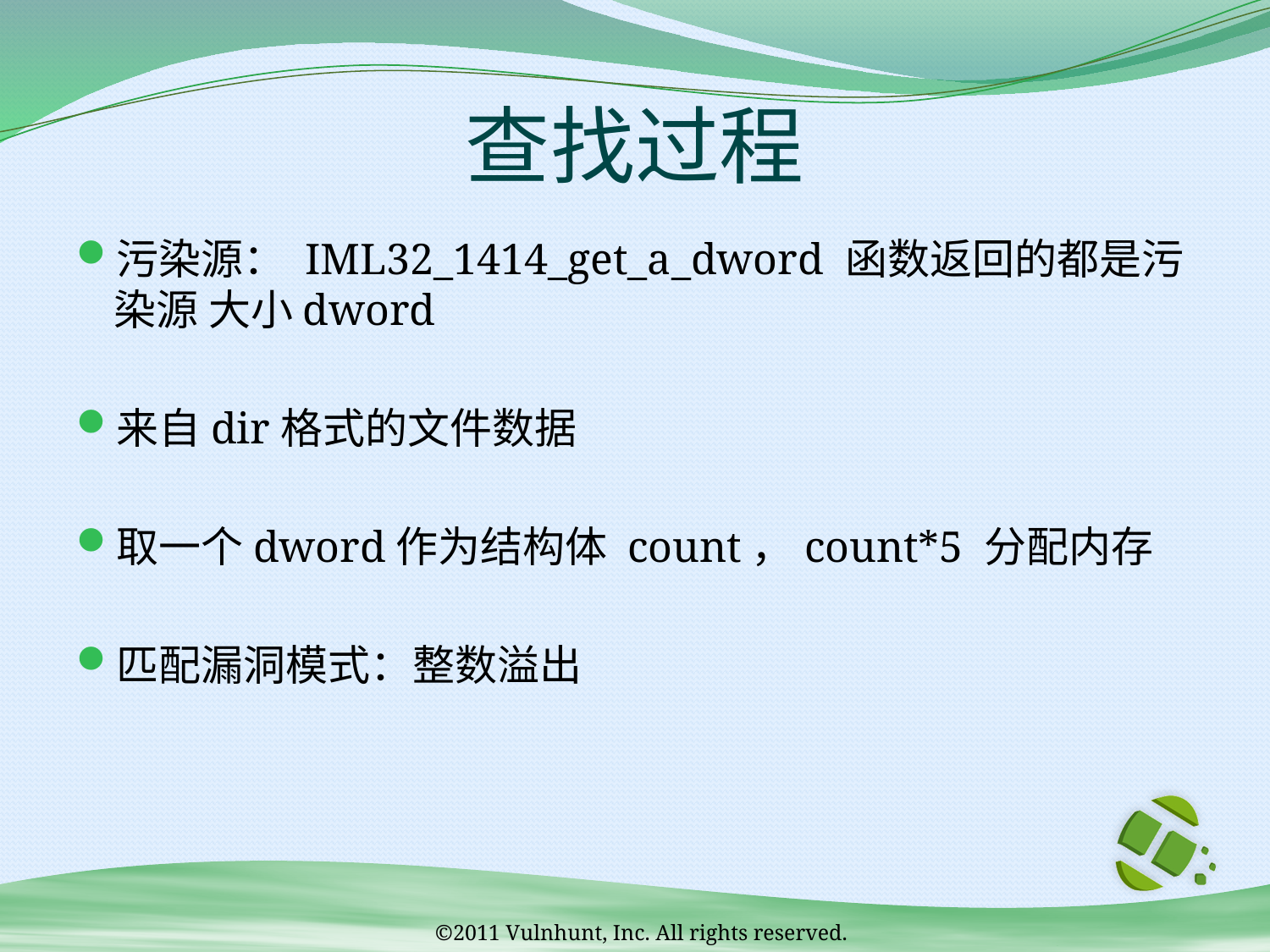

# 查找过程
污染源： IML32_1414_get_a_dword 函数返回的都是污染源 大小dword

来自dir格式的文件数据

取一个dword作为结构体 count，count*5 分配内存

匹配漏洞模式：整数溢出